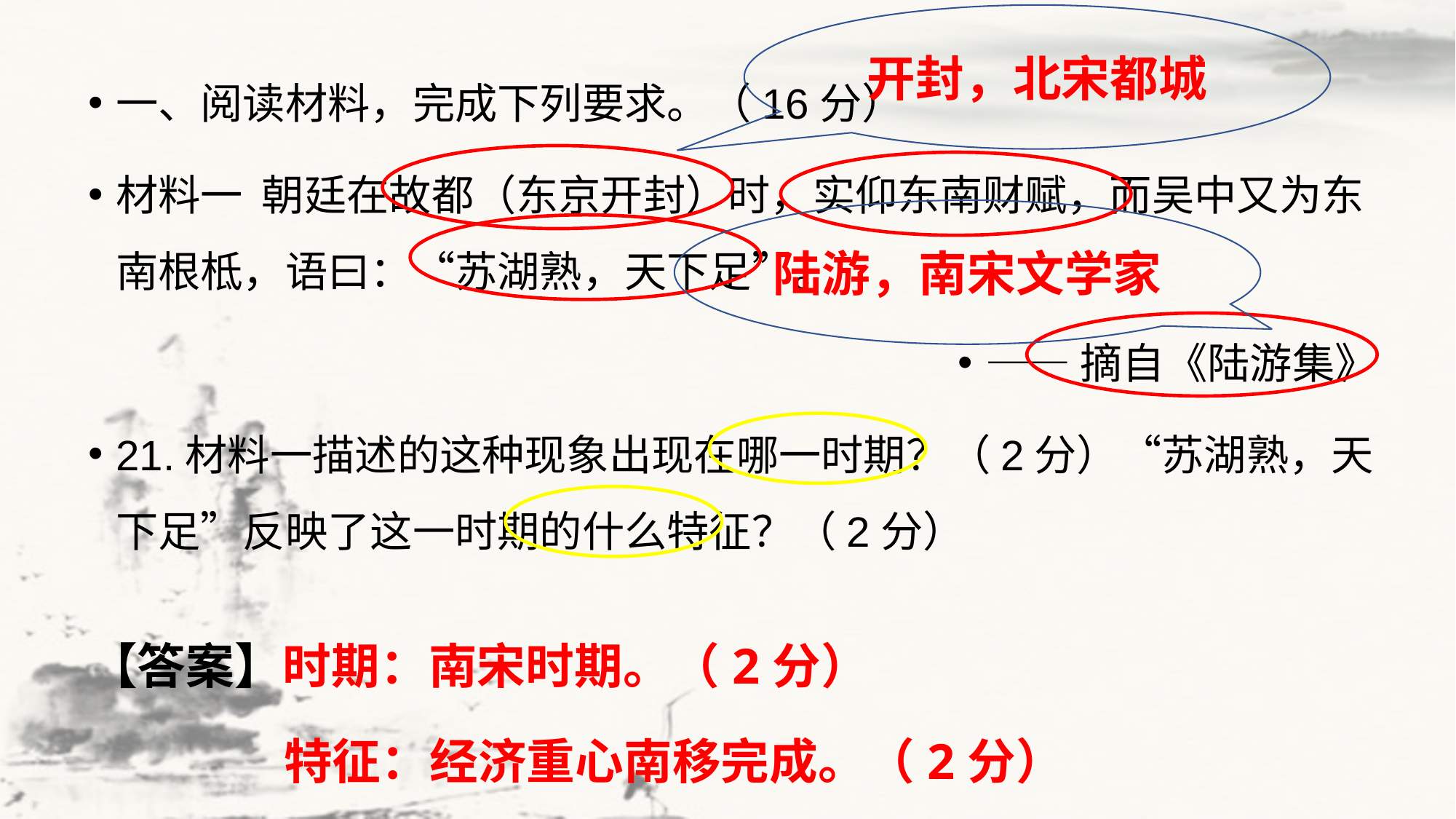

开封，北宋都城

一、阅读材料，完成下列要求。（16分）
材料一  朝廷在故都（东京开封）时，实仰东南财赋，而吴中又为东南根柢，语曰：“苏湖熟，天下足”。
——摘自《陆游集》
21.材料一描述的这种现象出现在哪一时期？（2分）“苏湖熟，天下足”反映了这一时期的什么特征？（2分）

陆游，南宋文学家

【答案】时期：南宋时期。（2分）
特征：经济重心南移完成。（2分）